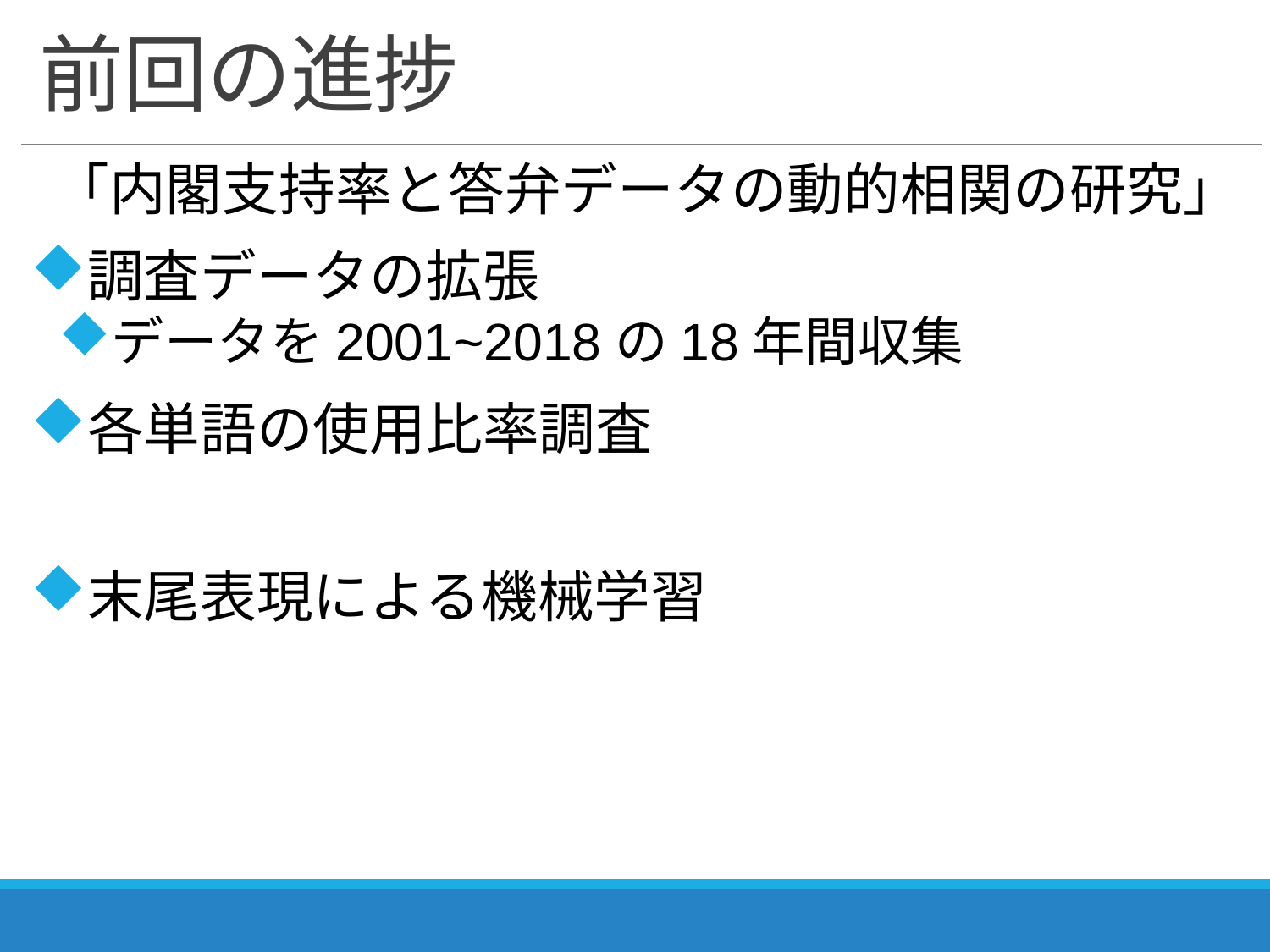

# 前回の進捗
「内閣支持率と答弁データの動的相関の研究」
調査データの拡張
データを2001~2018の18年間収集
各単語の使用比率調査

末尾表現による機械学習